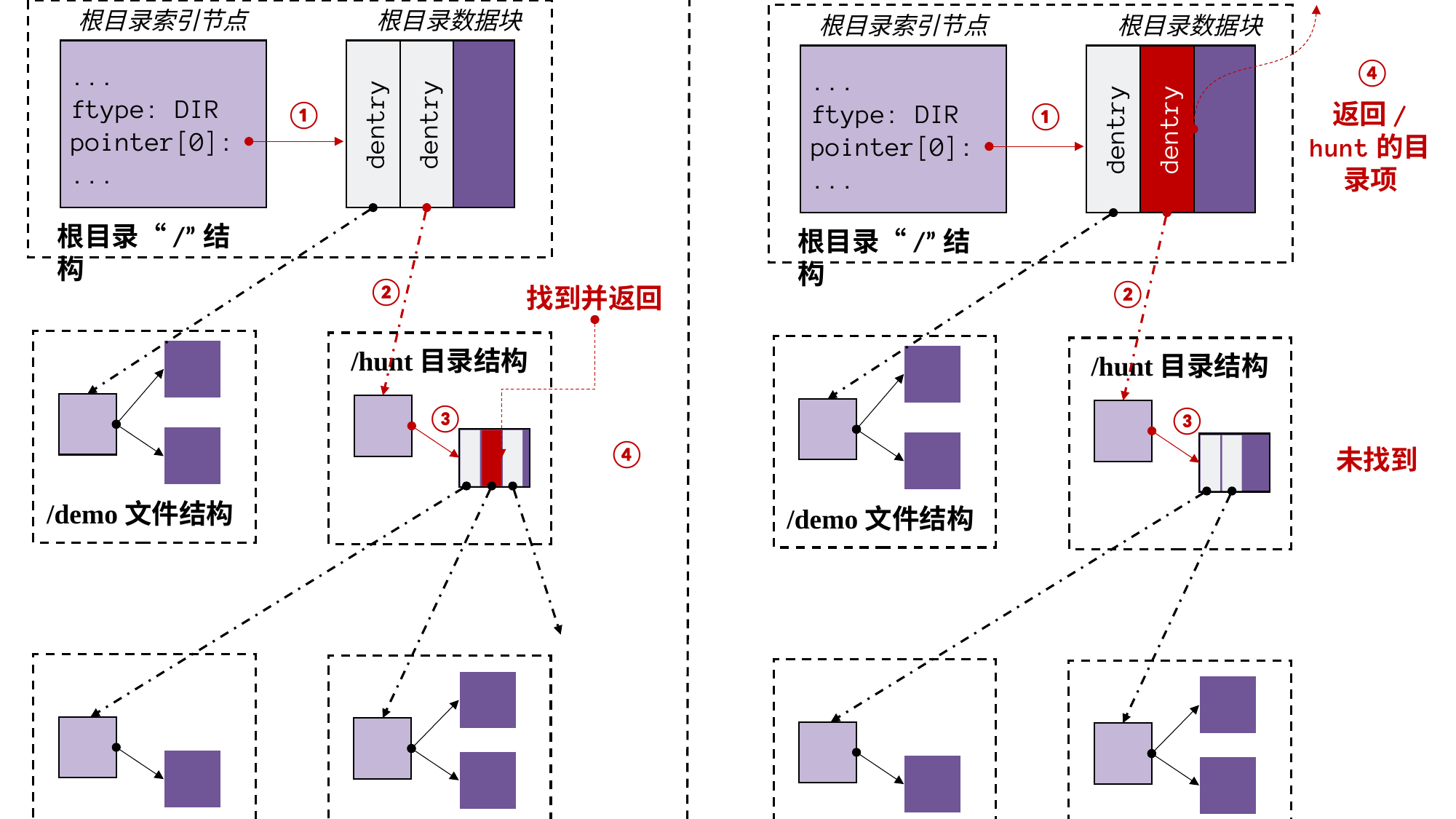

根目录索引节点
根目录数据块
...
ftype: DIR
pointer[0]:
...

dentry
dentry
根目录“/”结构

/demo文件结构

/hunt目录结构

/hunt/test.sh

/hunt/bin.o
lookup(/hunt/bin.o)
lookup(/hunt/YBYB,YBBB)

根目录索引节点
根目录数据块
...
ftype: DIR
pointer[0]:
...

dentry
dentry
根目录“/”结构

/demo文件结构

/hunt目录结构

/hunt/test.sh

/hunt/bin.o
返回/hunt的目录项
找到并返回
未找到
④
①
①
②
②
③
③
④